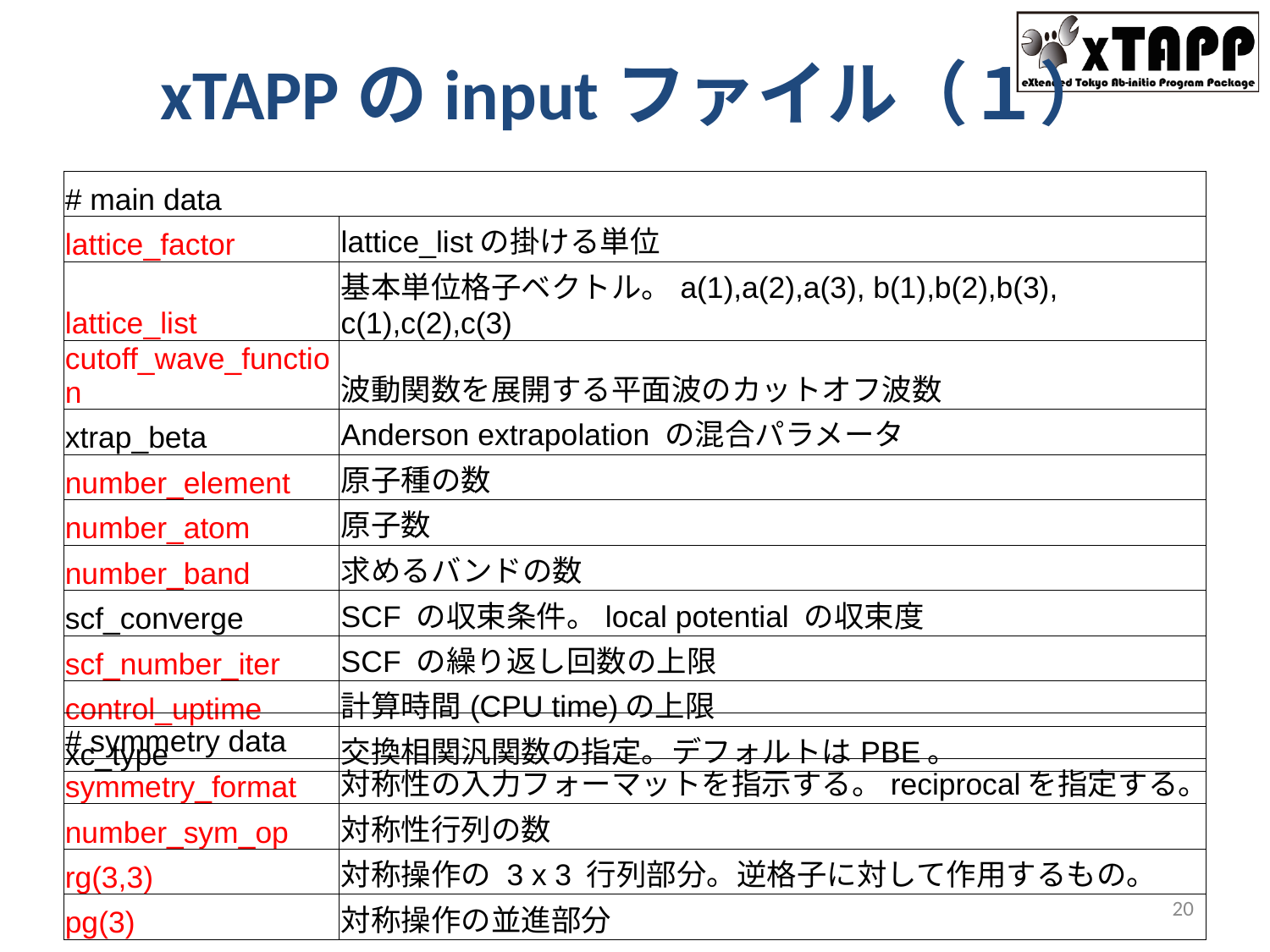

# xTAPPのinputファイル（１）
| # main data |  |
| --- | --- |
| lattice\_factor | lattice\_listの掛ける単位 |
| lattice\_list | 基本単位格子ベクトル。a(1),a(2),a(3), b(1),b(2),b(3), c(1),c(2),c(3) |
| cutoff\_wave\_function | 波動関数を展開する平面波のカットオフ波数 |
| xtrap\_beta | Anderson extrapolation の混合パラメータ |
| number\_element | 原子種の数 |
| number\_atom | 原子数 |
| number\_band | 求めるバンドの数 |
| scf\_converge | SCF の収束条件。local potential の収束度 |
| scf\_number\_iter | SCF の繰り返し回数の上限 |
| control\_uptime | 計算時間(CPU time)の上限 |
| xc\_type | 交換相関汎関数の指定。デフォルトはPBE。 |
| # symmetry data |  |
| --- | --- |
| symmetry\_format | 対称性の入力フォーマットを指示する。reciprocalを指定する。 |
| number\_sym\_op | 対称性行列の数 |
| rg(3,3) | 対称操作の 3 x 3 行列部分。逆格子に対して作用するもの。 |
| pg(3) | 対称操作の並進部分 |
20